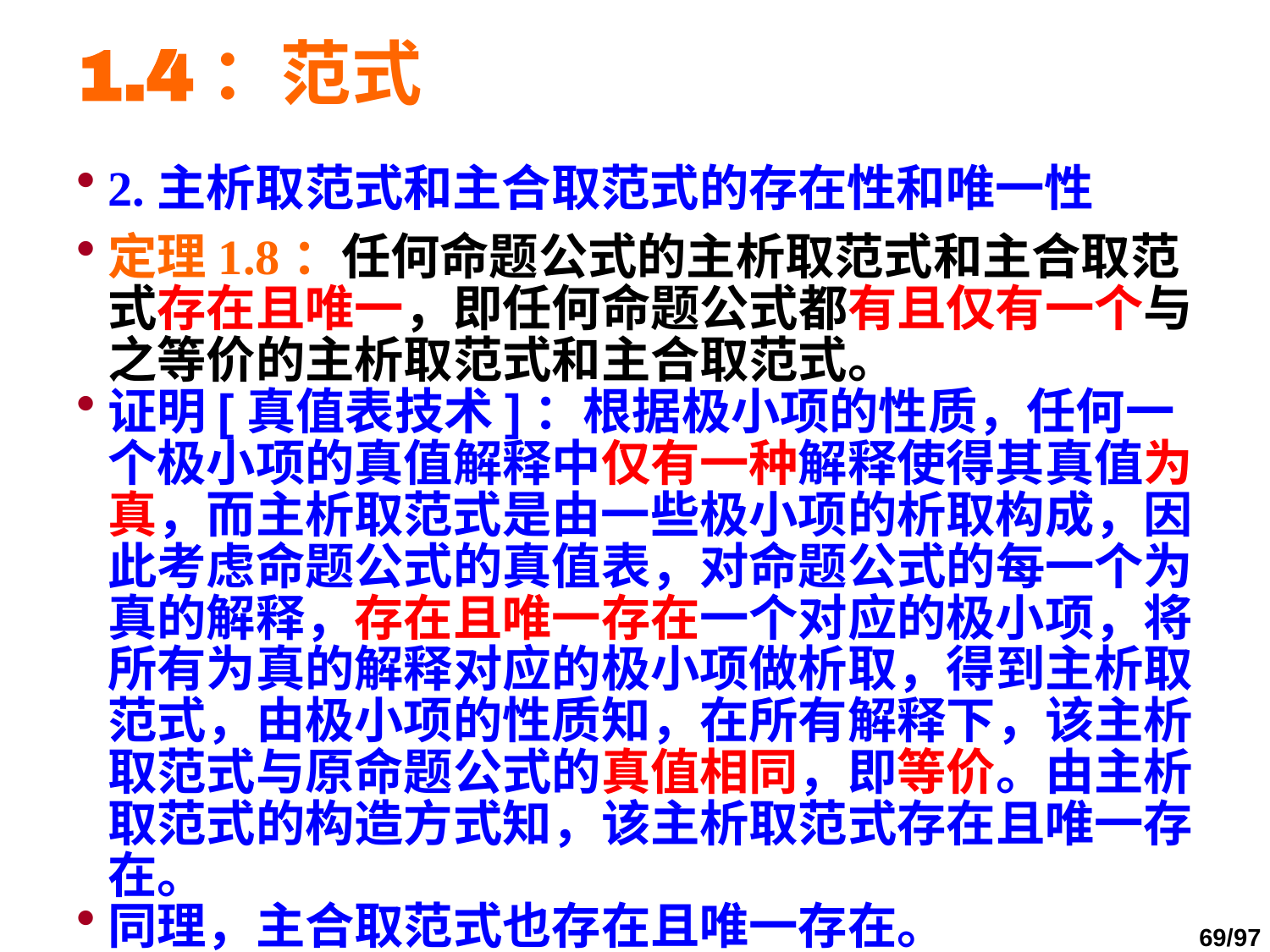

# 1.4：范式
2.主析取范式和主合取范式的存在性和唯一性
定理1.8：任何命题公式的主析取范式和主合取范式存在且唯一，即任何命题公式都有且仅有一个与之等价的主析取范式和主合取范式。
证明[真值表技术]：根据极小项的性质，任何一个极小项的真值解释中仅有一种解释使得其真值为真，而主析取范式是由一些极小项的析取构成，因此考虑命题公式的真值表，对命题公式的每一个为真的解释，存在且唯一存在一个对应的极小项，将所有为真的解释对应的极小项做析取，得到主析取范式，由极小项的性质知，在所有解释下，该主析取范式与原命题公式的真值相同，即等价。由主析取范式的构造方式知，该主析取范式存在且唯一存在。
同理，主合取范式也存在且唯一存在。